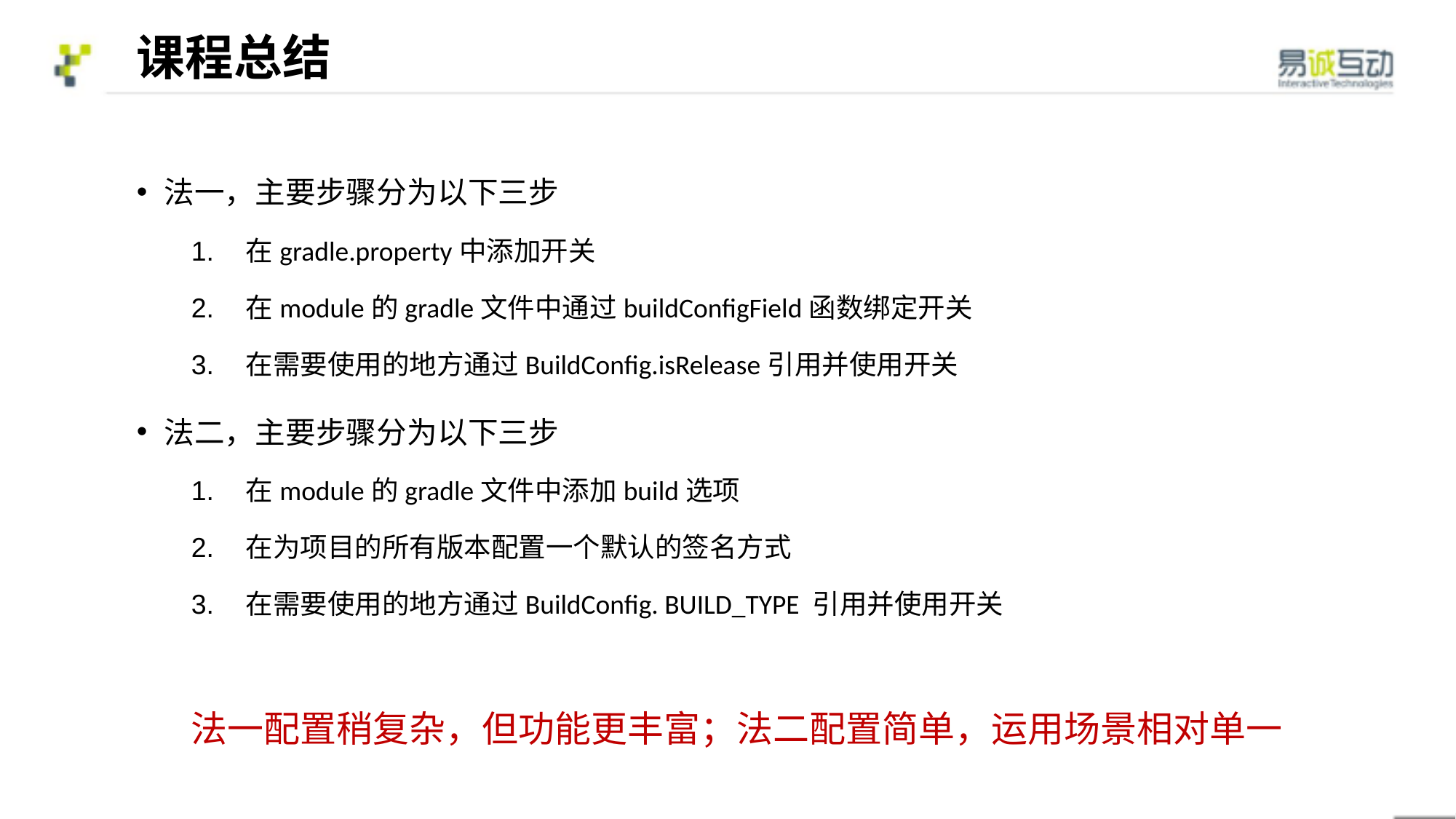

# 课程总结
法一，主要步骤分为以下三步
在gradle.property中添加开关
在module的gradle文件中通过buildConfigField函数绑定开关
在需要使用的地方通过BuildConfig.isRelease引用并使用开关
法二，主要步骤分为以下三步
在module的gradle文件中添加build选项
在为项目的所有版本配置一个默认的签名方式
在需要使用的地方通过BuildConfig. BUILD_TYPE 引用并使用开关

法一配置稍复杂，但功能更丰富；法二配置简单，运用场景相对单一